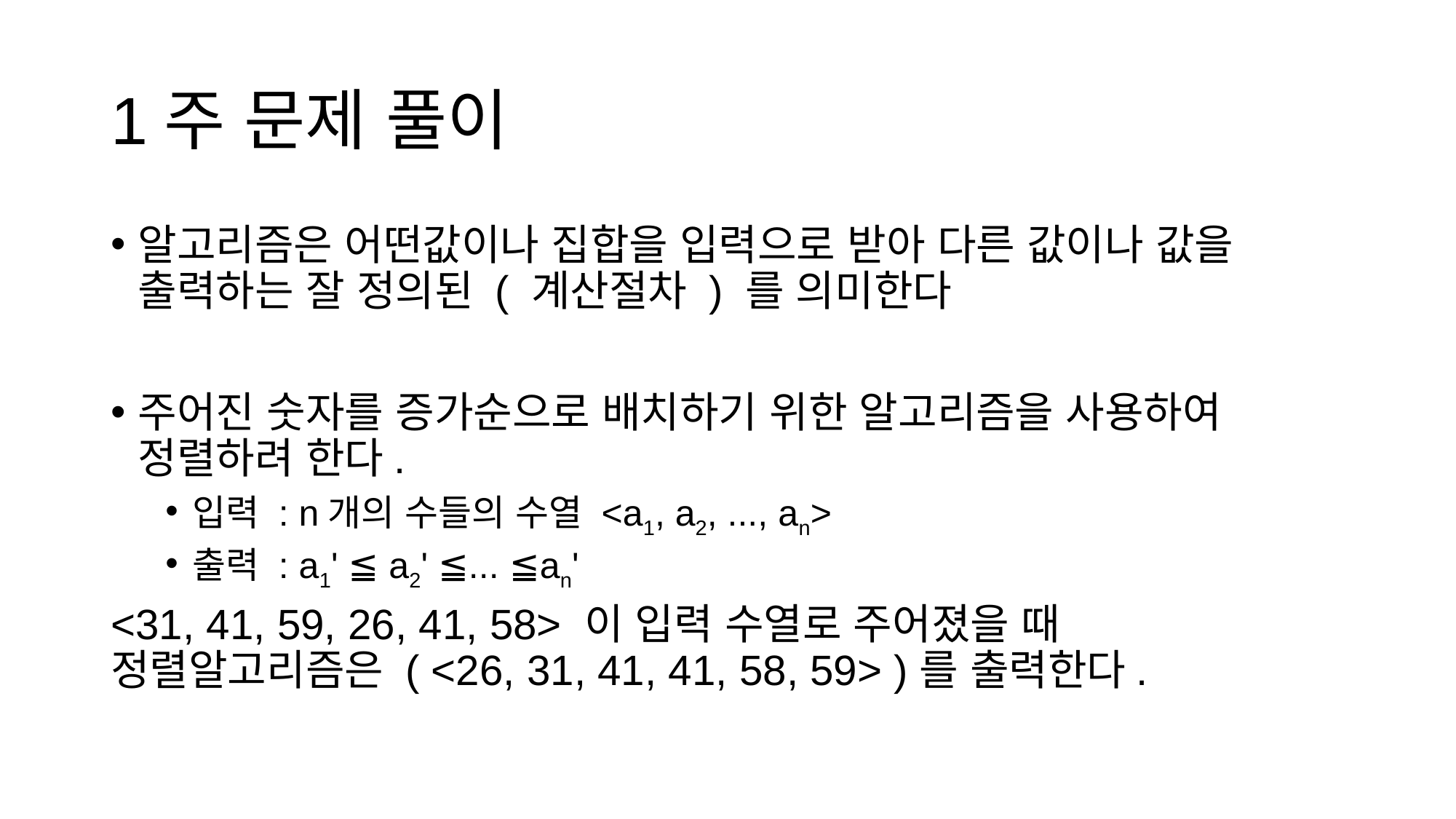

# 1주 문제 풀이
알고리즘은 어떤값이나 집합을 입력으로 받아 다른 값이나 값을 출력하는 잘 정의된 ( 계산절차 ) 를 의미한다

주어진 숫자를 증가순으로 배치하기 위한 알고리즘을 사용하여 정렬하려 한다.
입력 : n개의 수들의 수열 <a1, a2, ..., an>
출력 : a1' ≦ a2' ≦... ≦an'
<31, 41, 59, 26, 41, 58> 이 입력 수열로 주어졌을 때 정렬알고리즘은 ( <26, 31, 41, 41, 58, 59> )를 출력한다.